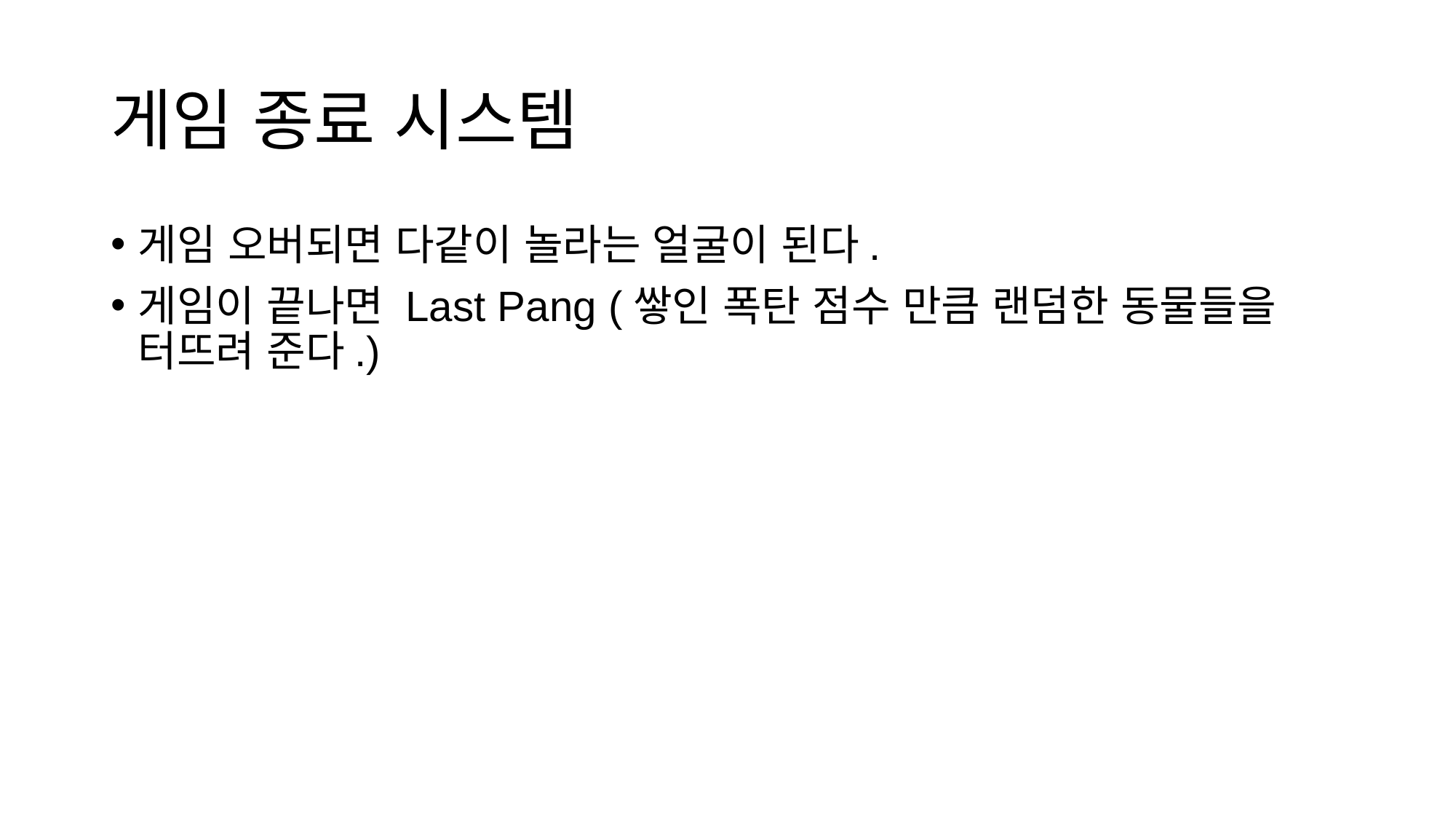

# 게임 종료 시스템
게임 오버되면 다같이 놀라는 얼굴이 된다.
게임이 끝나면 Last Pang (쌓인 폭탄 점수 만큼 랜덤한 동물들을 터뜨려 준다.)